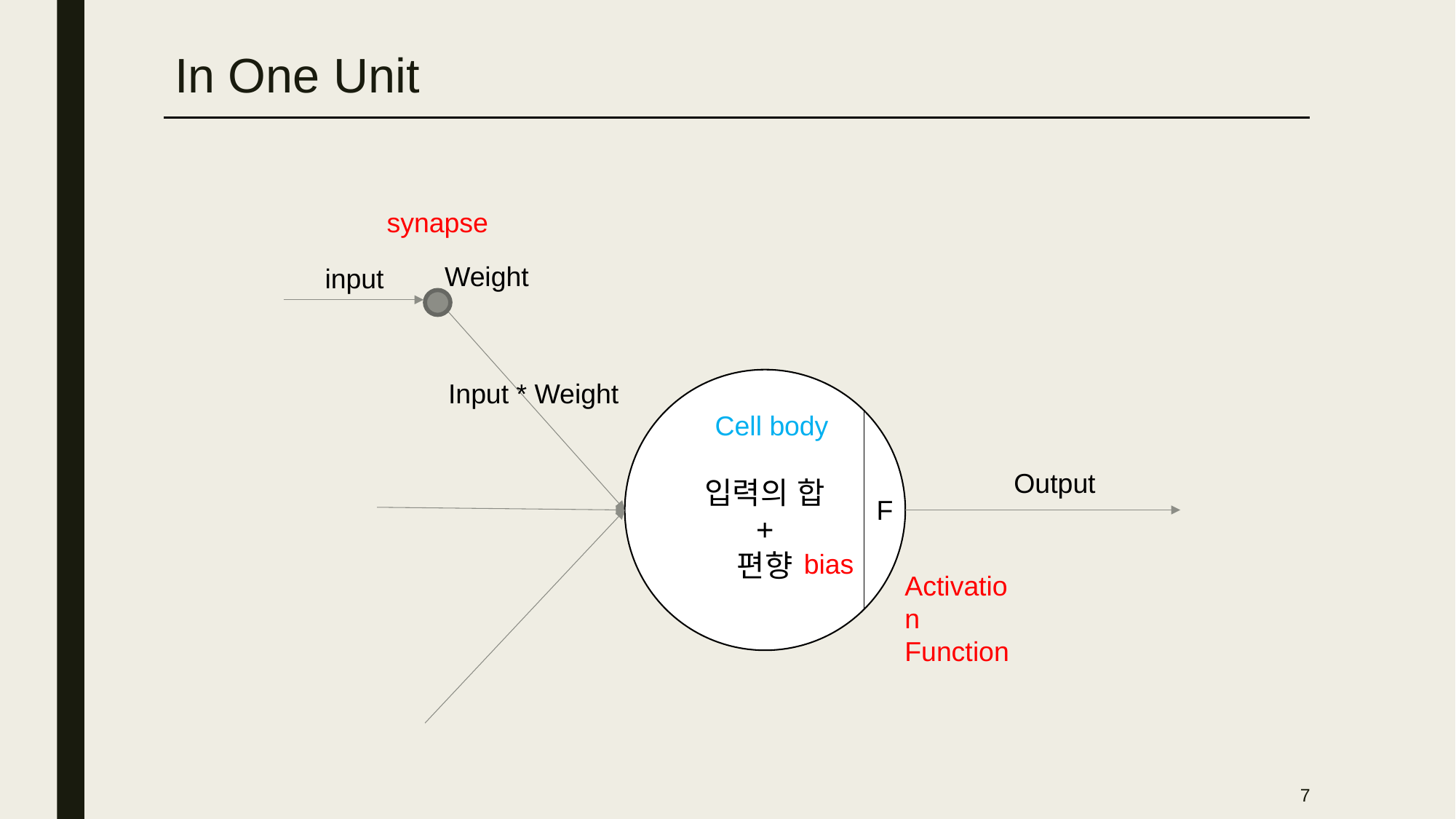

In One Unit
synapse
Weight
input

입력의 합
+
편향
Input * Weight
Cell body
Output
F
bias
Activation
Function
7